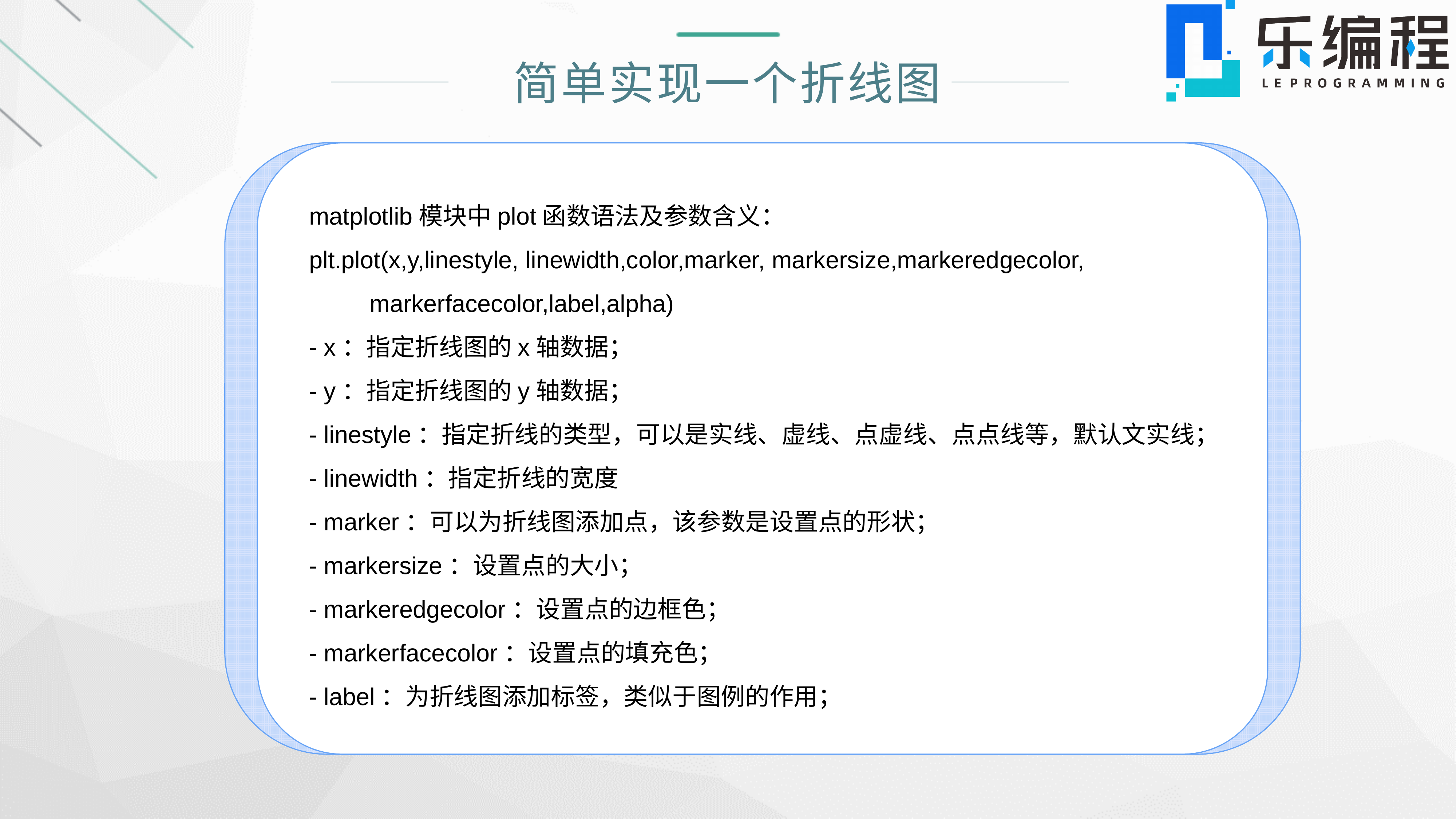

简单实现一个折线图

matplotlib模块中plot函数语法及参数含义：
plt.plot(x,y,linestyle, linewidth,color,marker, markersize,markeredgecolor,           markerfacecolor,label,alpha)  - x：指定折线图的x轴数据；- y：指定折线图的y轴数据；- linestyle：指定折线的类型，可以是实线、虚线、点虚线、点点线等，默认文实线；- linewidth：指定折线的宽度- marker：可以为折线图添加点，该参数是设置点的形状；- markersize：设置点的大小；- markeredgecolor：设置点的边框色；- markerfacecolor：设置点的填充色；- label：为折线图添加标签，类似于图例的作用；